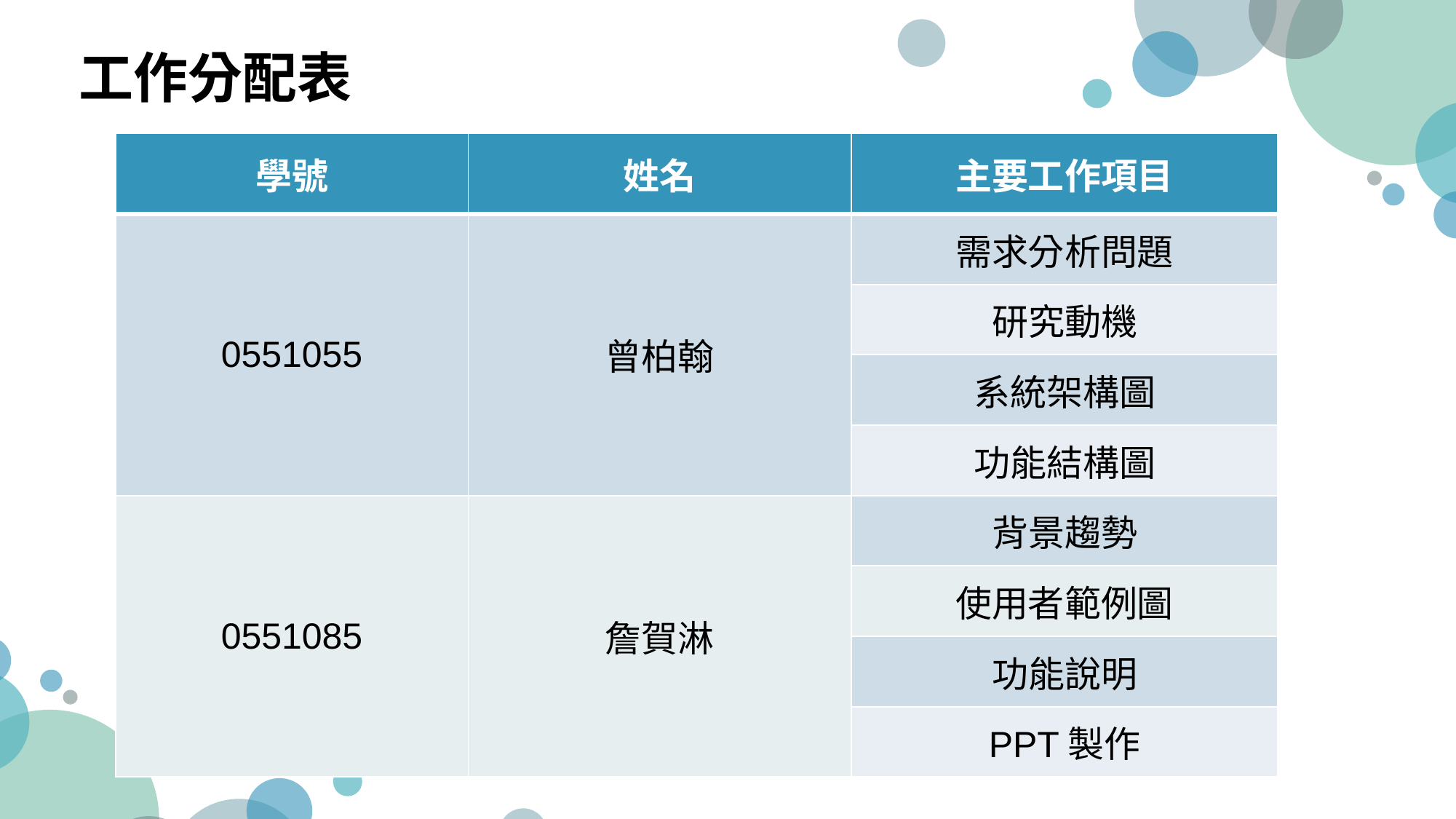

工作分配表
| 學號 | 姓名 | 主要工作項目 |
| --- | --- | --- |
| 0551055 | 曾柏翰 | 需求分析問題 |
|  |  | 研究動機 |
|  |  | 系統架構圖 |
|  |  | 功能結構圖 |
| 0551085 | 詹賀淋 | 背景趨勢 |
|  |  | 使用者範例圖 |
|  |  | 功能說明 |
|  |  | PPT製作 |